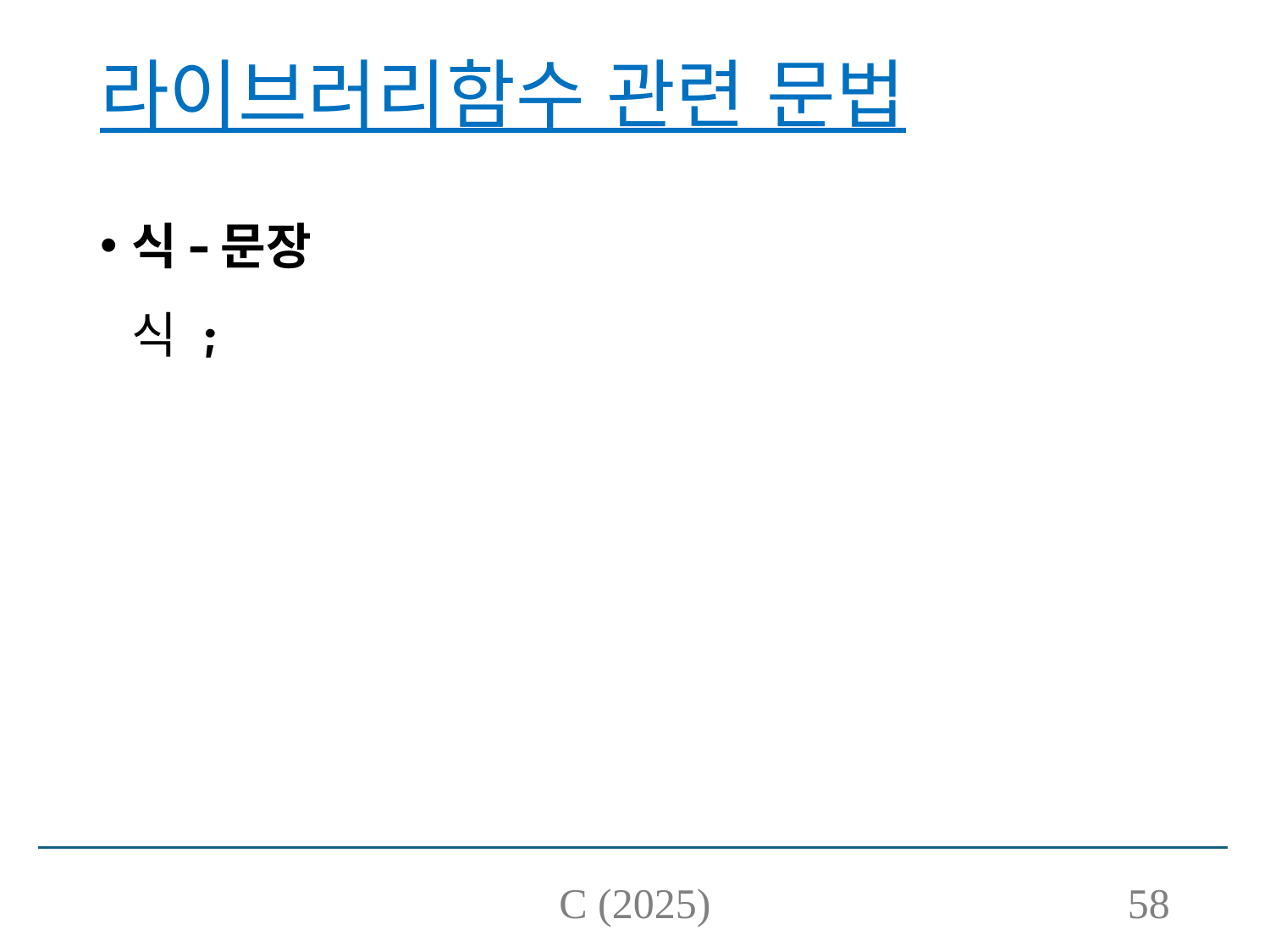

# 라이브러리함수 관련 문법
식-문장
식 ;
C (2025)
58